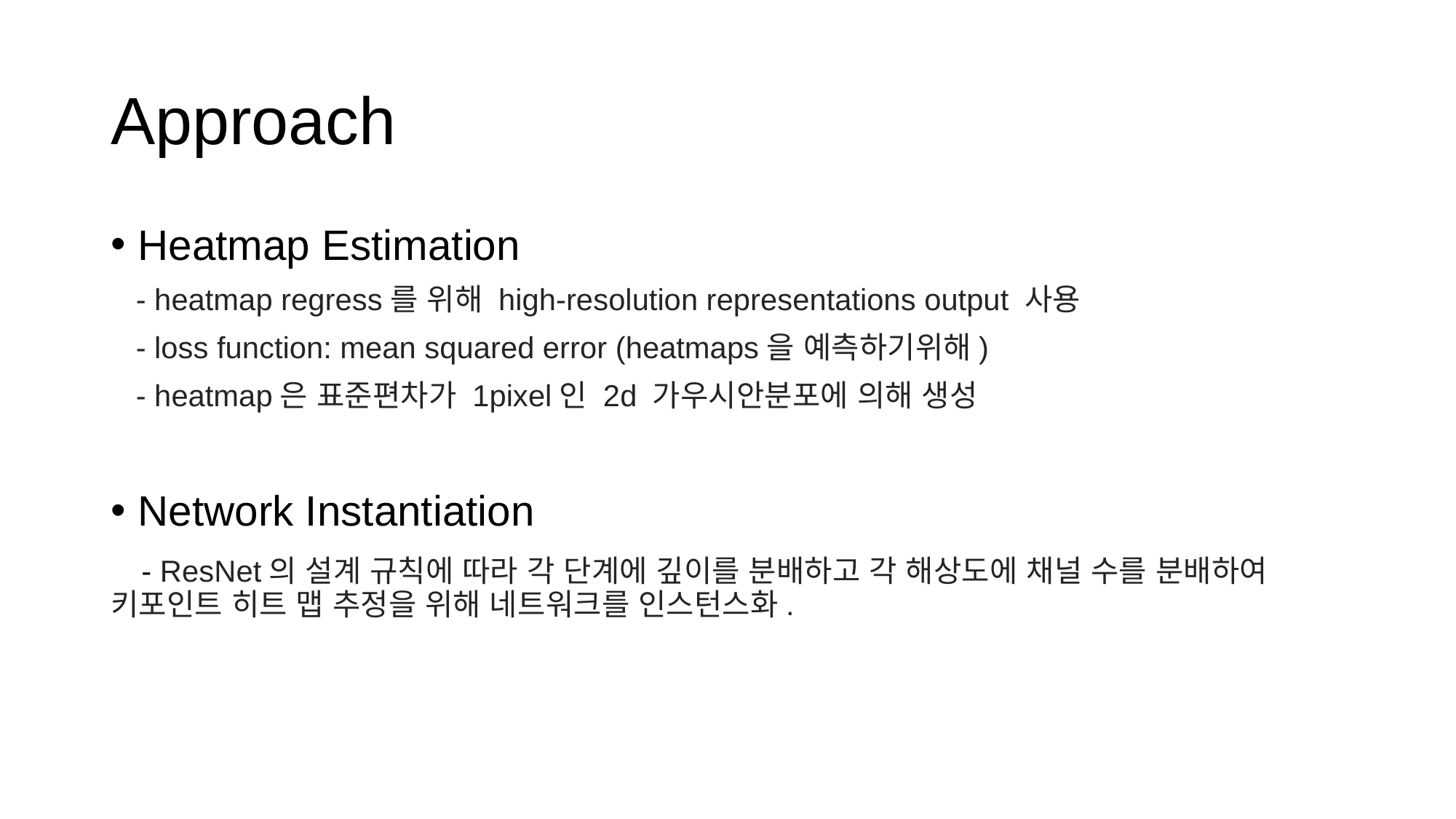

# Approach
Heatmap Estimation
   - heatmap regress를 위해 high-resolution representations output 사용
   - loss function: mean squared error (heatmaps을 예측하기위해)
   - heatmap은 표준편차가 1pixel인 2d 가우시안분포에 의해 생성

Network Instantiation
   - ResNet의 설계 규칙에 따라 각 단계에 깊이를 분배하고 각 해상도에 채널 수를 분배하여 키포인트 히트 맵 추정을 위해 네트워크를 인스턴스화.